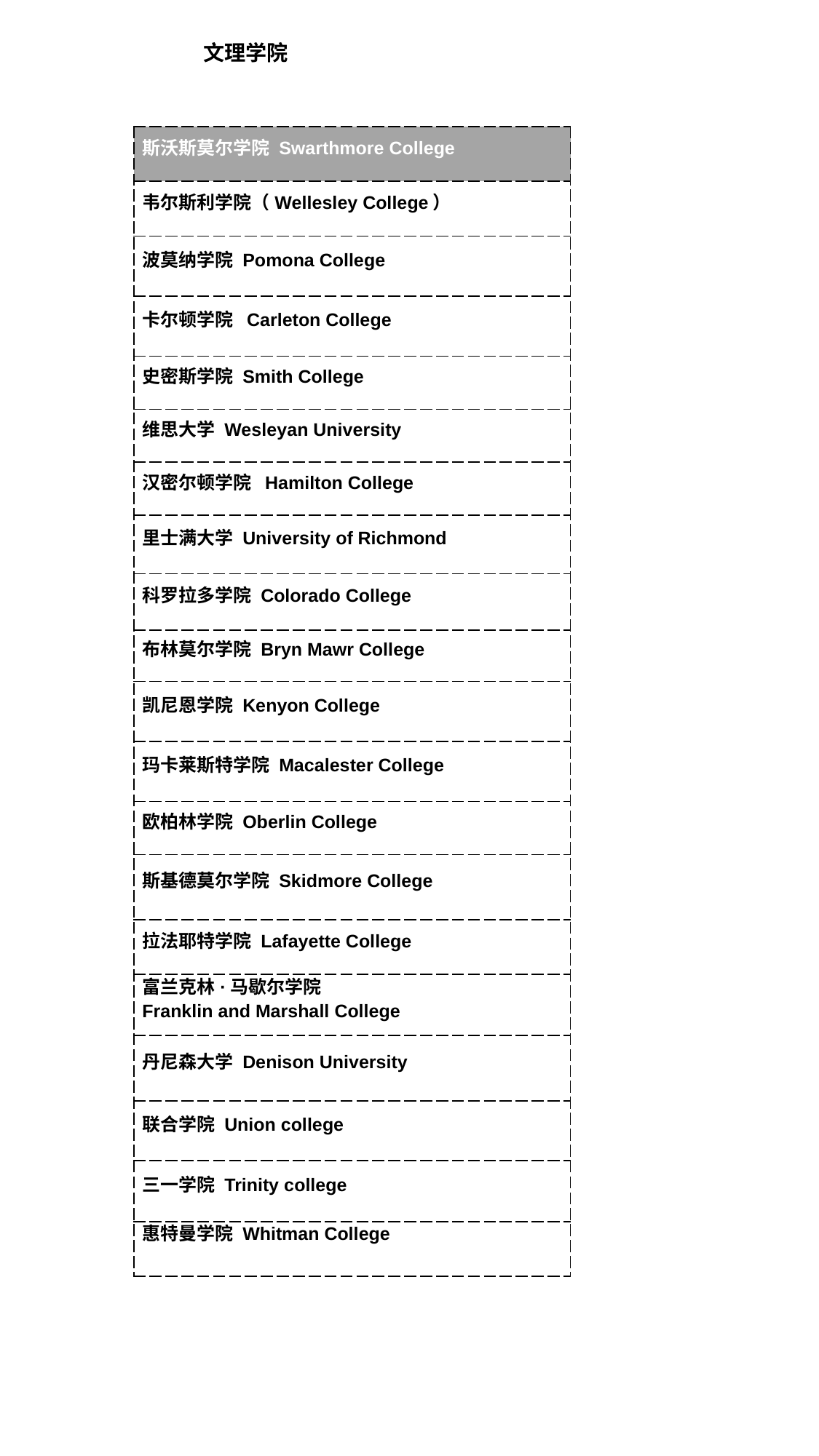

文理学院
| 斯沃斯莫尔学院 Swarthmore College |
| --- |
| 韦尔斯利学院（Wellesley College） |
| 波莫纳学院 Pomona College |
| 卡尔顿学院  Carleton College |
| 史密斯学院 Smith College |
| 维思大学 Wesleyan University |
| 汉密尔顿学院  Hamilton College |
| 里士满大学 University of Richmond |
| 科罗拉多学院 Colorado College |
| 布林莫尔学院 Bryn Mawr College |
| 凯尼恩学院 Kenyon College |
| 玛卡莱斯特学院 Macalester College |
| 欧柏林学院 Oberlin College |
| 斯基德莫尔学院 Skidmore College |
| 拉法耶特学院 Lafayette College |
| 富兰克林·马歇尔学院 Franklin and Marshall College |
| 丹尼森大学 Denison University |
| 联合学院 Union college |
| 三一学院 Trinity college |
| 惠特曼学院 Whitman College |